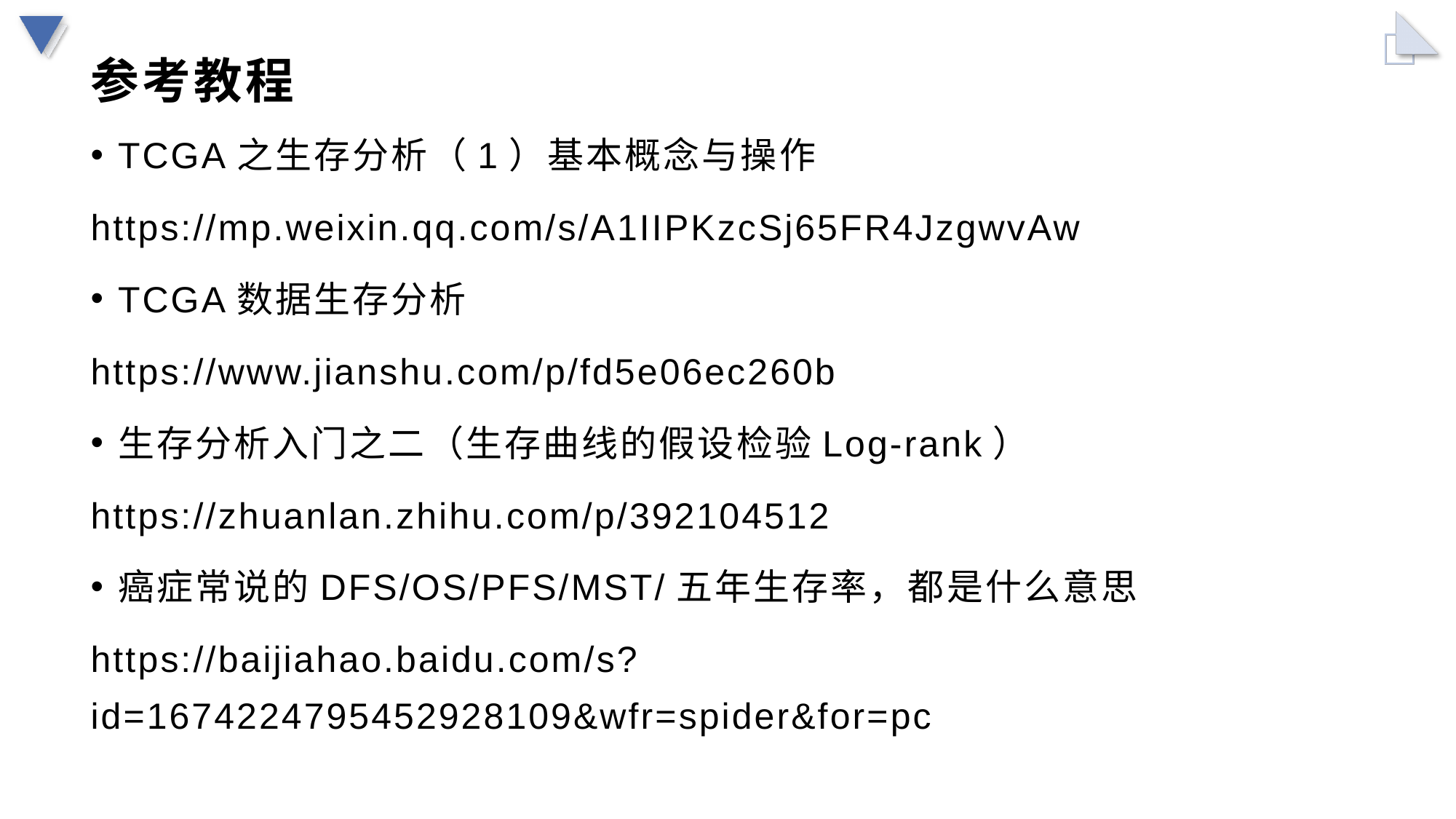

# 参考教程
TCGA之生存分析（1）基本概念与操作
https://mp.weixin.qq.com/s/A1IIPKzcSj65FR4JzgwvAw
TCGA数据生存分析
https://www.jianshu.com/p/fd5e06ec260b
生存分析入门之二（生存曲线的假设检验Log-rank）
https://zhuanlan.zhihu.com/p/392104512
癌症常说的DFS/OS/PFS/MST/五年生存率，都是什么意思
https://baijiahao.baidu.com/s?id=1674224795452928109&wfr=spider&for=pc